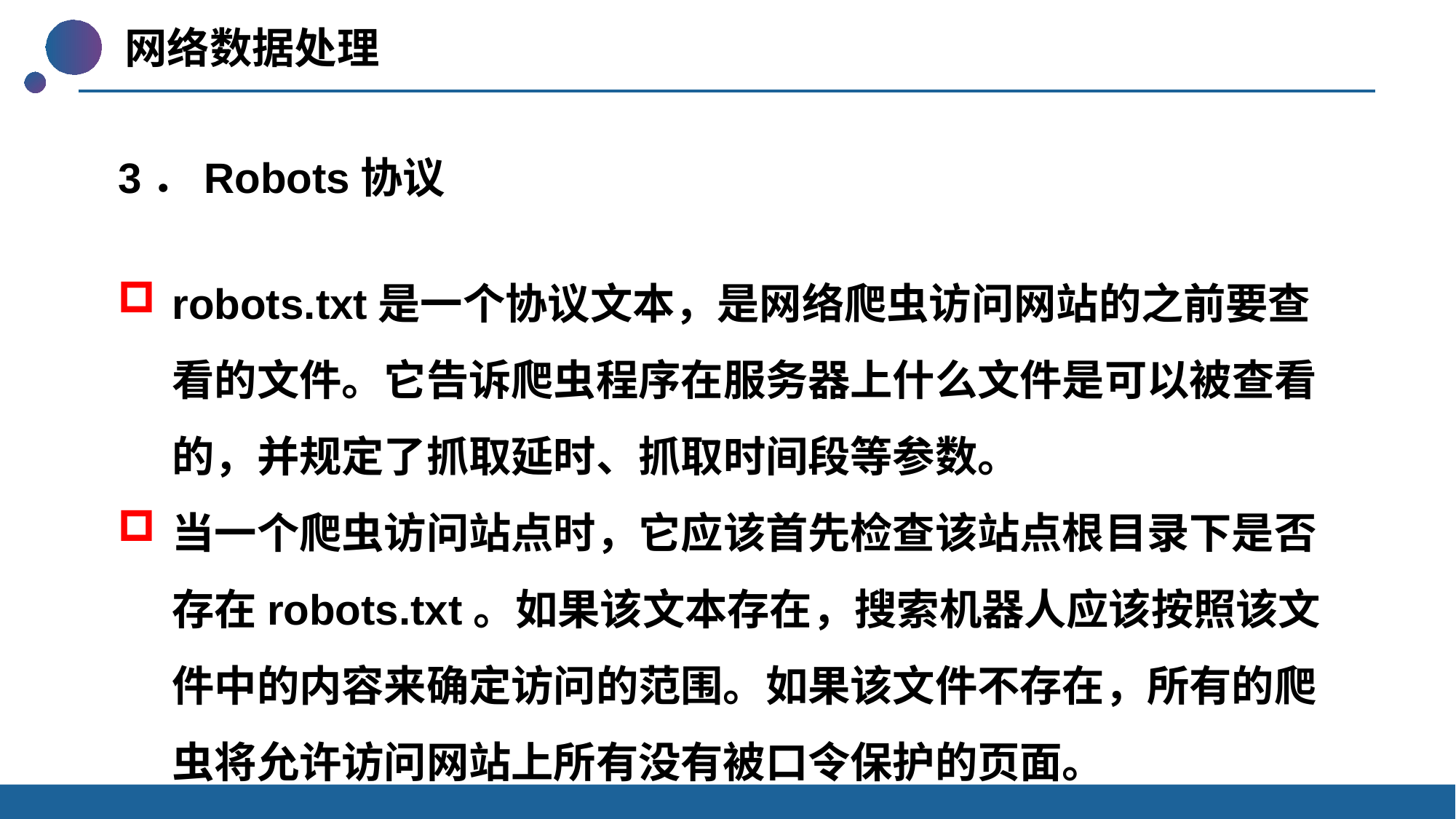

网络数据处理

3．Robots协议
robots.txt是一个协议文本，是网络爬虫访问网站的之前要查看的文件。它告诉爬虫程序在服务器上什么文件是可以被查看的，并规定了抓取延时、抓取时间段等参数。
当一个爬虫访问站点时，它应该首先检查该站点根目录下是否存在robots.txt。如果该文本存在，搜索机器人应该按照该文件中的内容来确定访问的范围。如果该文件不存在，所有的爬虫将允许访问网站上所有没有被口令保护的页面。